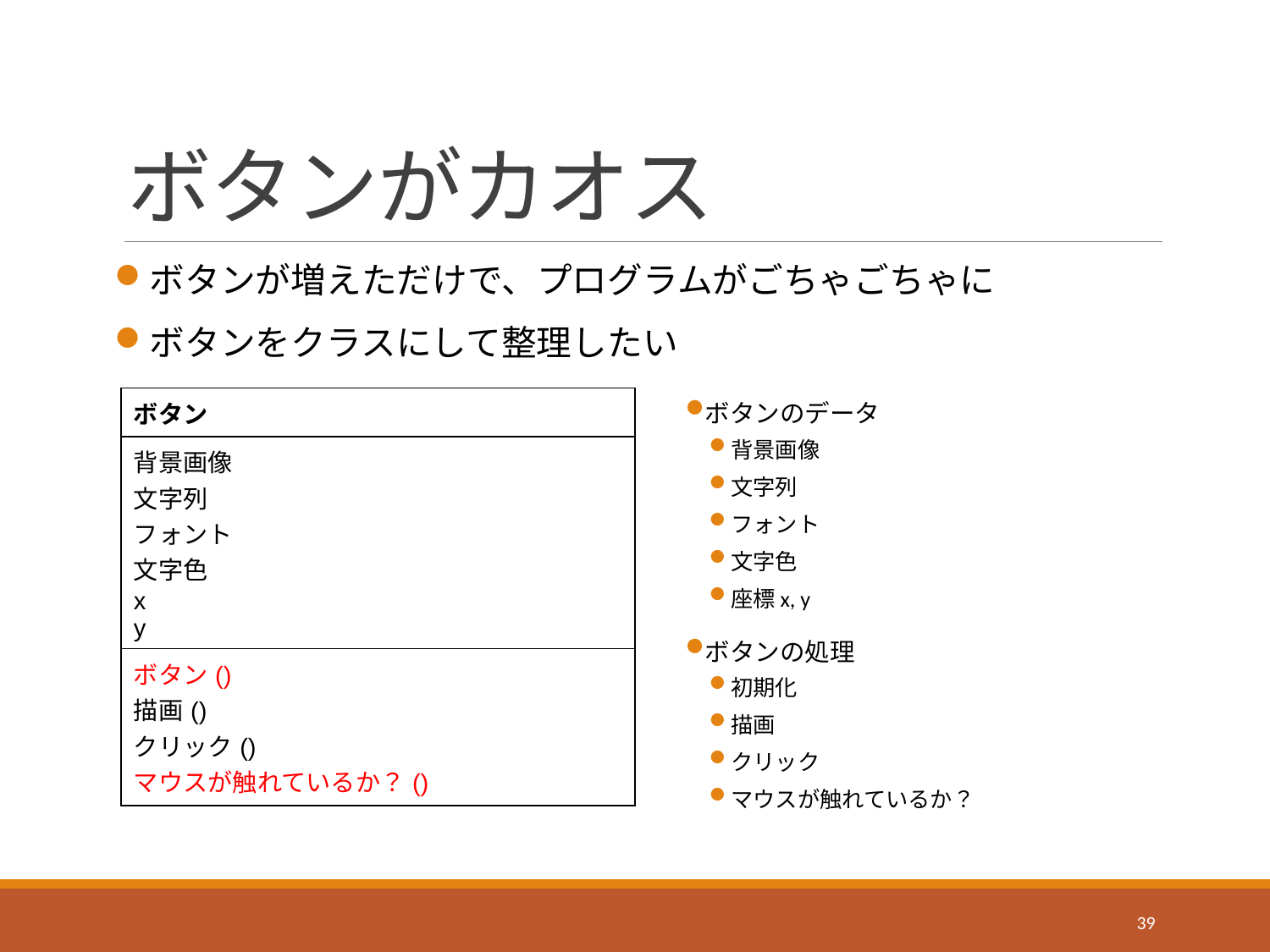

# ボタンがカオス
ボタンが増えただけで、プログラムがごちゃごちゃに
ボタンをクラスにして整理したい
| ボタン |
| --- |
| 背景画像 文字列 フォント 文字色 x y |
| ボタン() 描画() クリック() マウスが触れているか？() |
ボタンのデータ
背景画像
文字列
フォント
文字色
座標x, y
ボタンの処理
初期化
描画
クリック
マウスが触れているか？
39